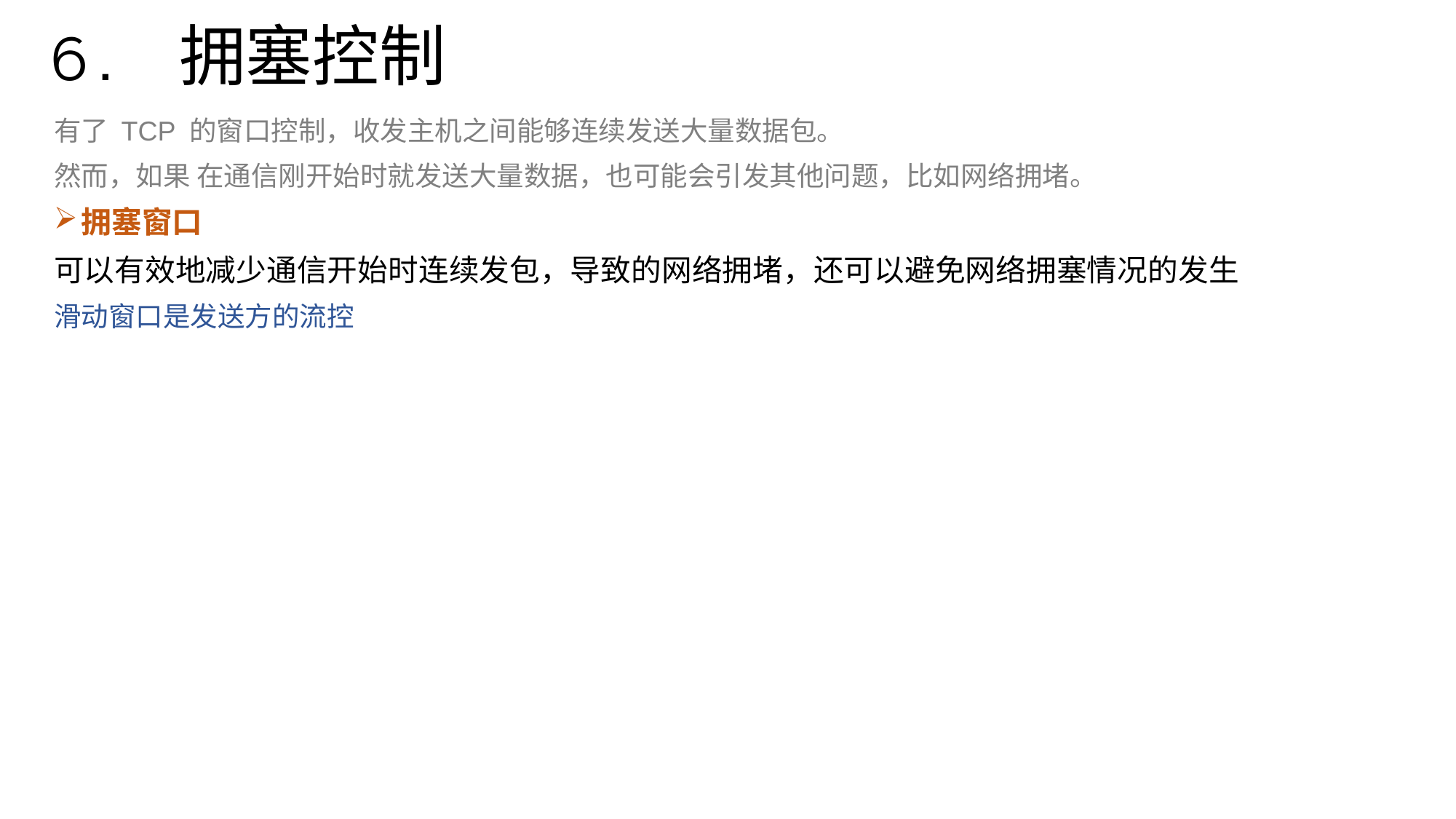

# 6. 拥塞控制
有了 TCP 的窗口控制，收发主机之间能够连续发送大量数据包。
然而，如果 在通信刚开始时就发送大量数据，也可能会引发其他问题，比如网络拥堵。
拥塞窗口
可以有效地减少通信开始时连续发包，导致的网络拥堵，还可以避免网络拥塞情况的发生
滑动窗口是发送方的流控